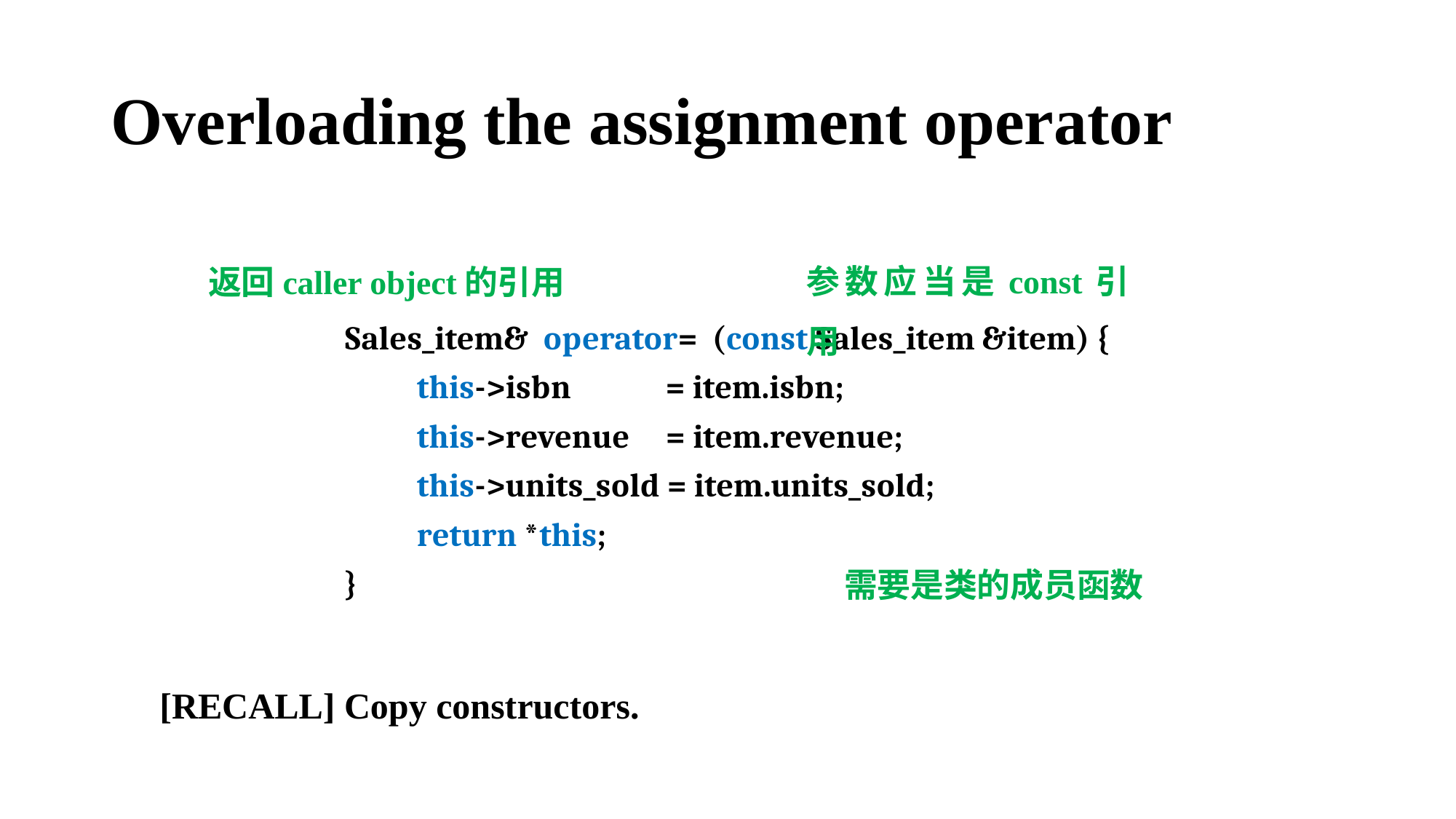

# Overloading the assignment operator
参数应当是const引用
返回caller object的引用
Sales_item&  operator=  (const Sales_item &item) {
          this->isbn             = item.isbn;
          this->revenue     = item.revenue;
          this->units_sold = item.units_sold;
          return *this;
}
需要是类的成员函数
[RECALL] Copy constructors.